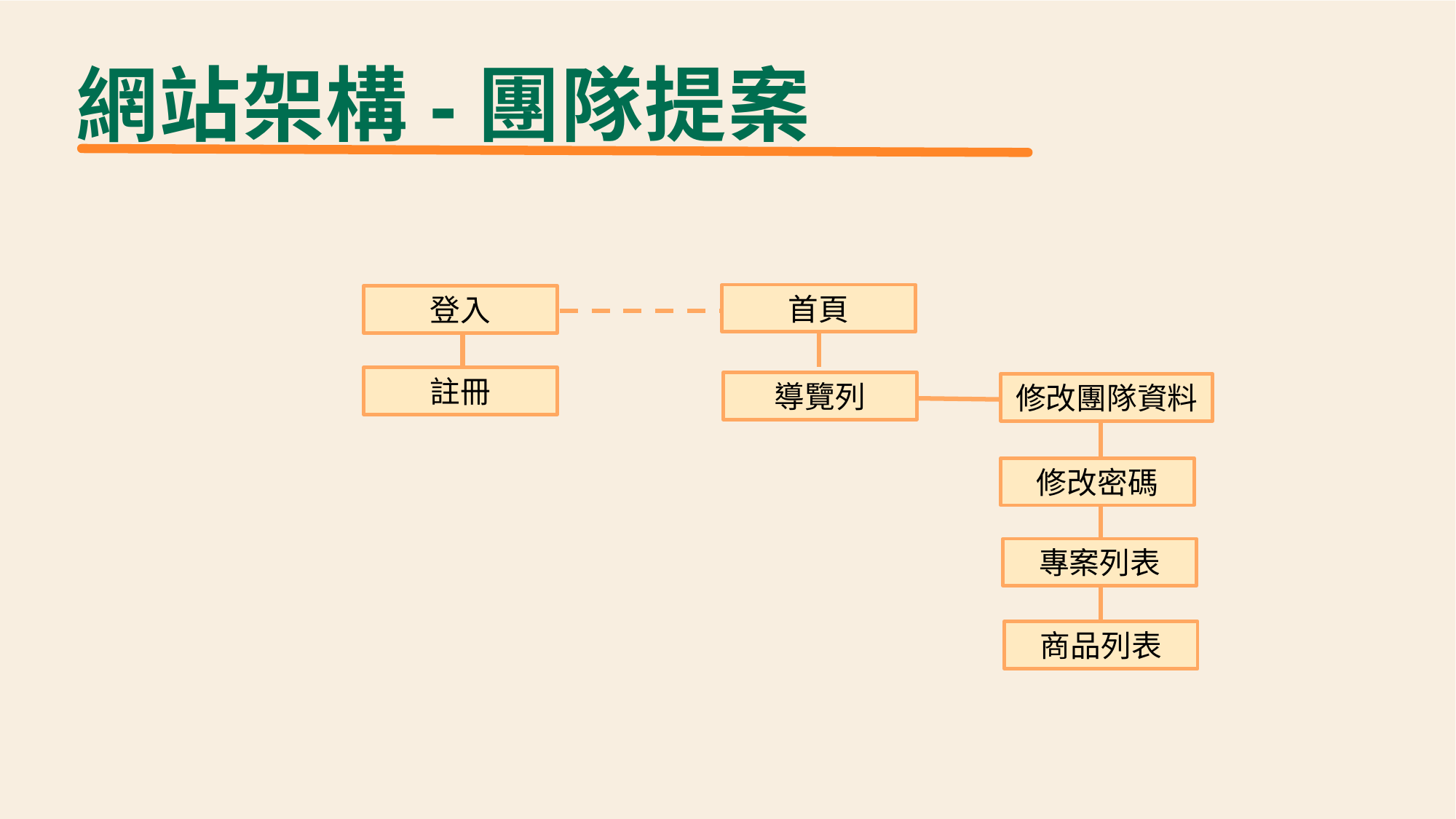

網站架構-團隊提案
首頁
登入
註冊
導覽列
修改團隊資料
修改密碼
專案列表
商品列表